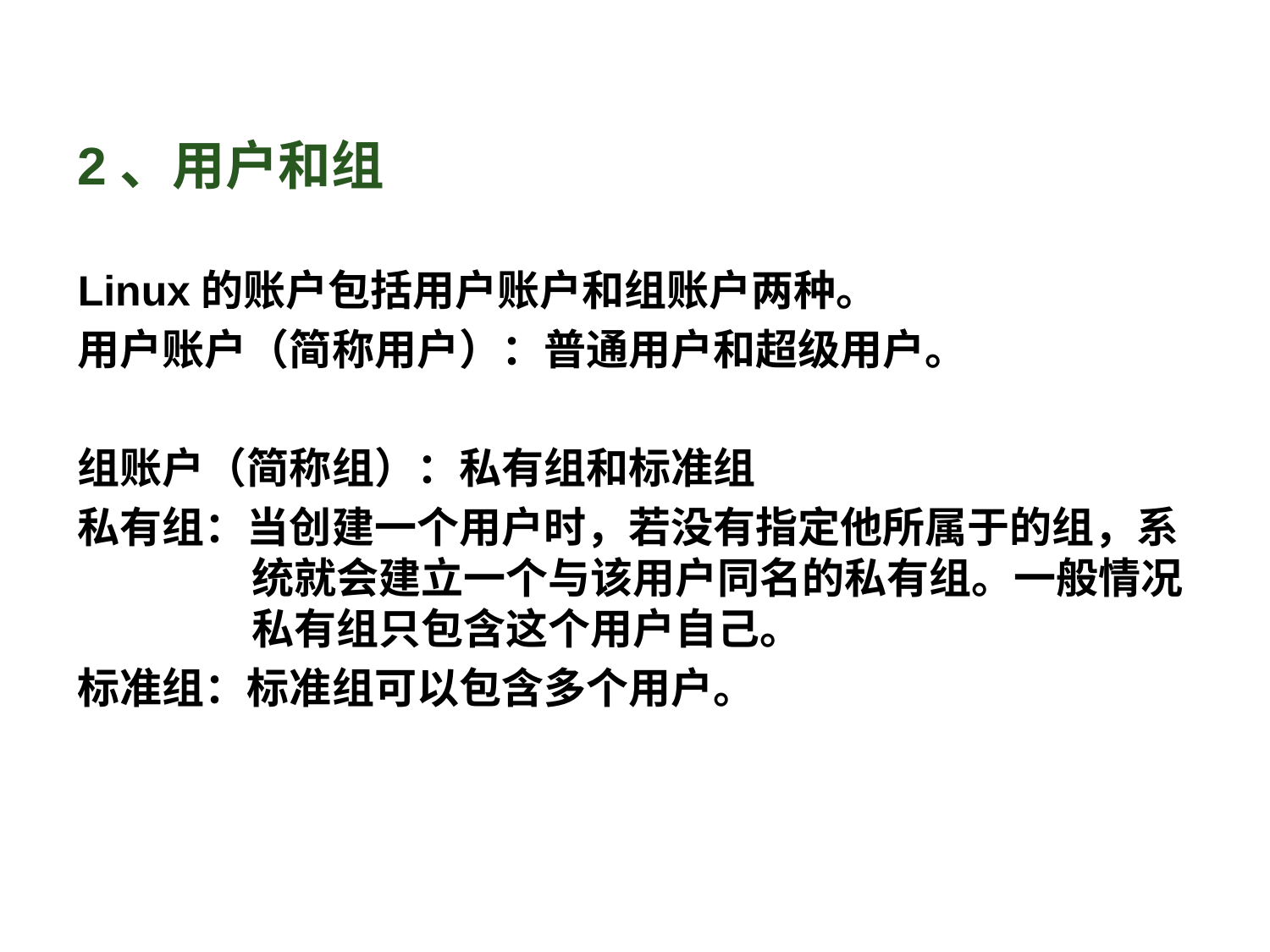

2、用户和组

Linux的账户包括用户账户和组账户两种。
用户账户（简称用户）：普通用户和超级用户。

组账户（简称组）：私有组和标准组
私有组：当创建一个用户时，若没有指定他所属于的组，系统就会建立一个与该用户同名的私有组。一般情况私有组只包含这个用户自己。
标准组：标准组可以包含多个用户。